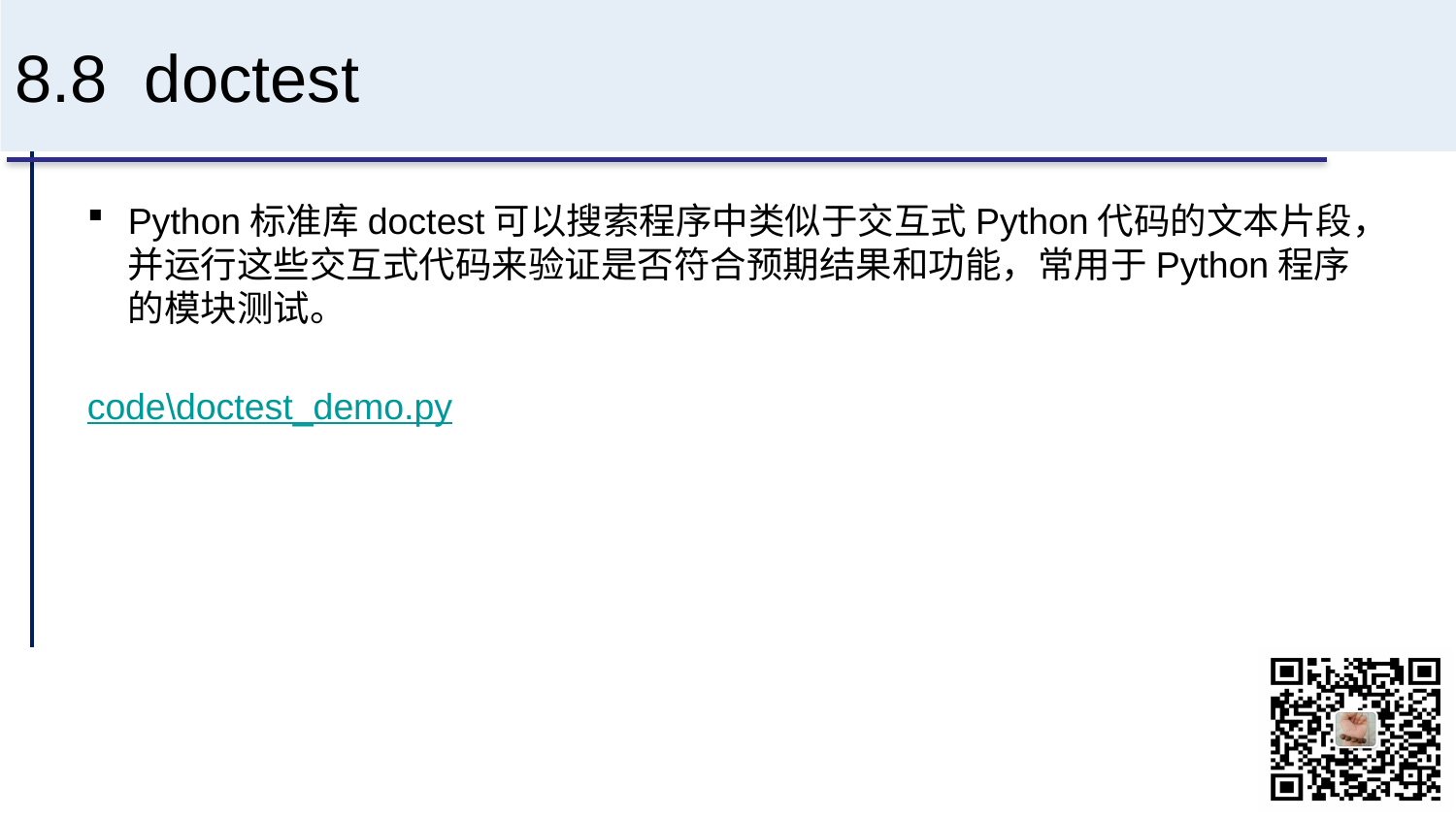

# 8.8  doctest
Python标准库doctest可以搜索程序中类似于交互式Python代码的文本片段，并运行这些交互式代码来验证是否符合预期结果和功能，常用于Python程序的模块测试。

code\doctest_demo.py